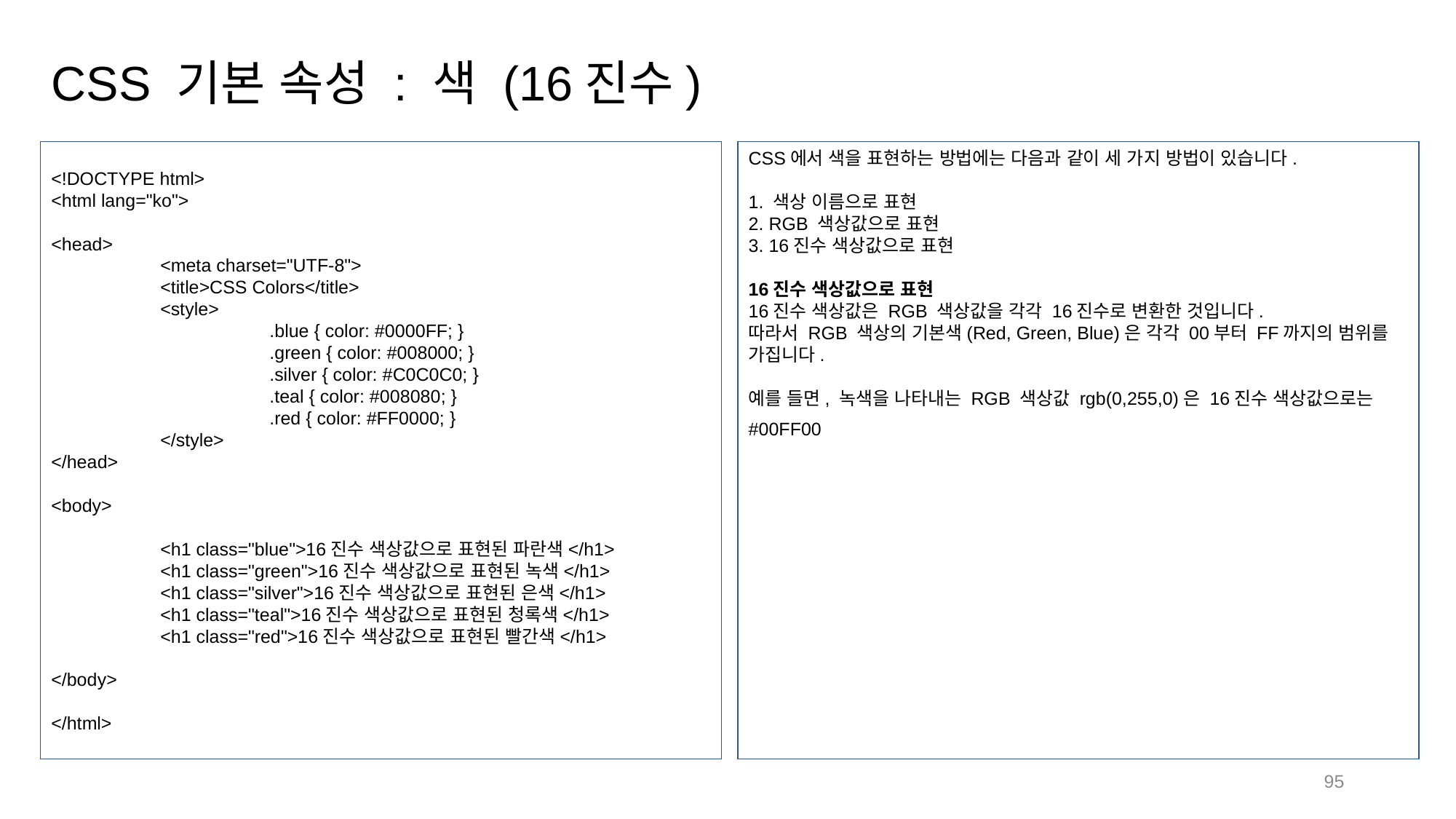

# CSS 기본 속성 : 색 (16진수)
<!DOCTYPE html>
<html lang="ko">

<head>
	<meta charset="UTF-8">
	<title>CSS Colors</title>
	<style>
		.blue { color: #0000FF; }
		.green { color: #008000; }
		.silver { color: #C0C0C0; }
		.teal { color: #008080; }
		.red { color: #FF0000; }
	</style>
</head>

<body>

	<h1 class="blue">16진수 색상값으로 표현된 파란색</h1>
	<h1 class="green">16진수 색상값으로 표현된 녹색</h1>
	<h1 class="silver">16진수 색상값으로 표현된 은색</h1>
	<h1 class="teal">16진수 색상값으로 표현된 청록색</h1>
	<h1 class="red">16진수 색상값으로 표현된 빨간색</h1>

</body>

</html>
CSS에서 색을 표현하는 방법에는 다음과 같이 세 가지 방법이 있습니다.

1. 색상 이름으로 표현
2. RGB 색상값으로 표현
3. 16진수 색상값으로 표현

16진수 색상값으로 표현
16진수 색상값은 RGB 색상값을 각각 16진수로 변환한 것입니다.
따라서 RGB 색상의 기본색(Red, Green, Blue)은 각각 00부터 FF까지의 범위를 가집니다.

예를 들면, 녹색을 나타내는 RGB 색상값 rgb(0,255,0)은 16진수 색상값으로는 #00FF00이 됩니다.
95